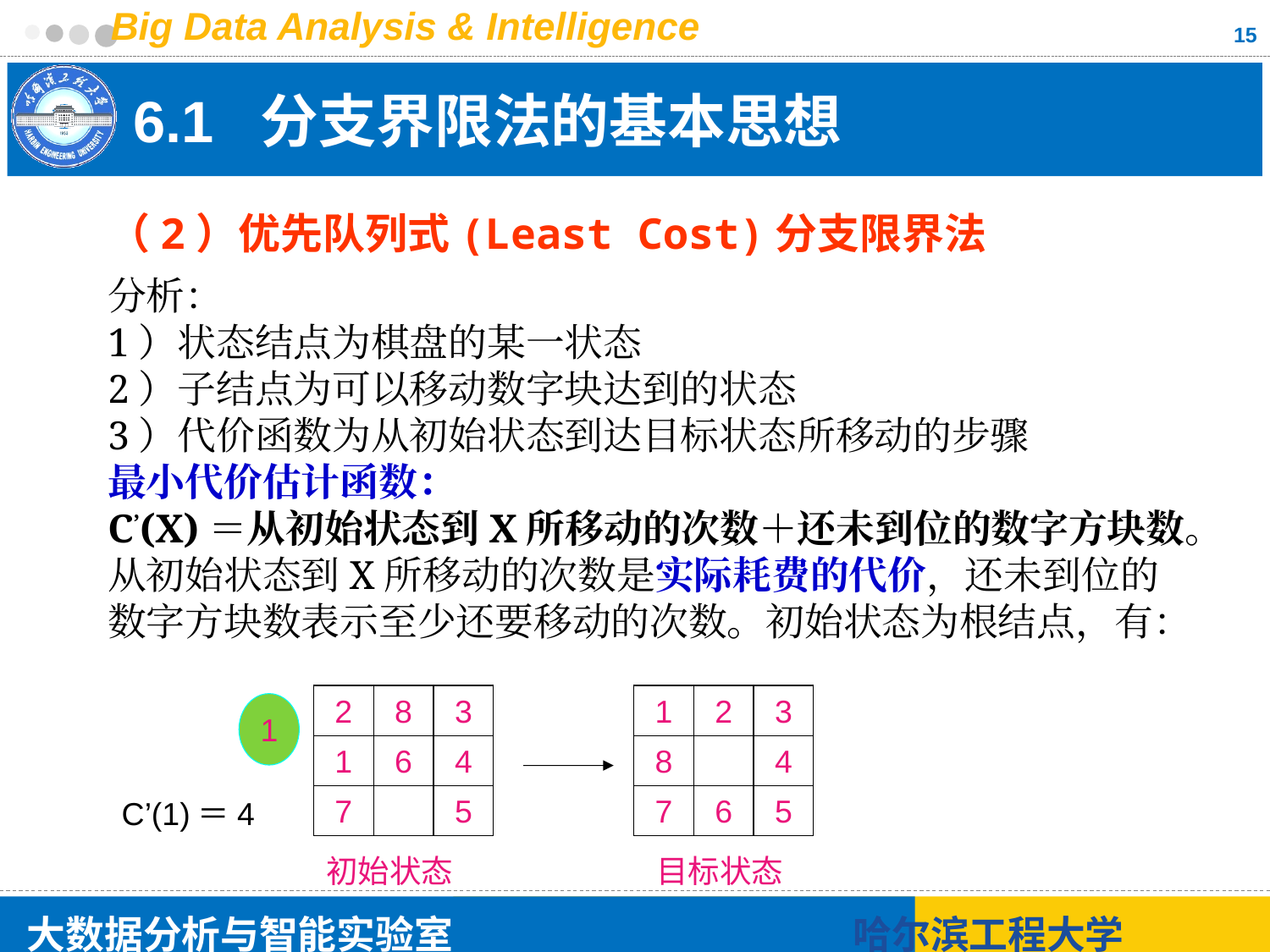

15
# 6.1  分支界限法的基本思想
（2）优先队列式(Least Cost)分支限界法
分析：
1）状态结点为棋盘的某一状态
2）子结点为可以移动数字块达到的状态
3）代价函数为从初始状态到达目标状态所移动的步骤
最小代价估计函数：
C’(X)＝从初始状态到X所移动的次数＋还未到位的数字方块数。
从初始状态到X所移动的次数是实际耗费的代价，还未到位的数字方块数表示至少还要移动的次数。初始状态为根结点，有：
2
8
3
1
2
3
1
1
6
4
8

4

7

5
7
6
5
C’(1)＝4
初始状态
目标状态